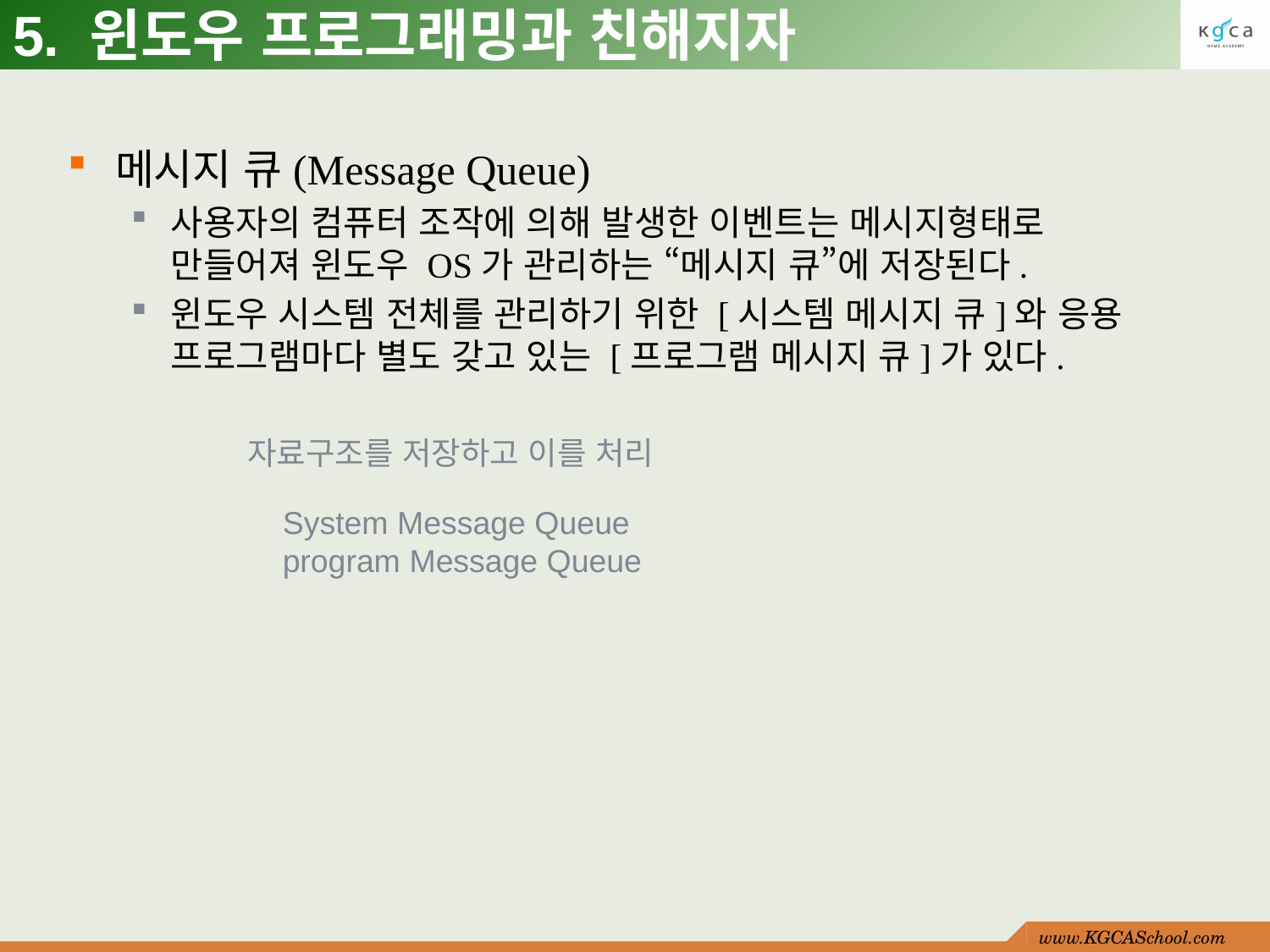

# 5. 윈도우 프로그래밍과 친해지자
메시지 큐(Message Queue)
사용자의 컴퓨터 조작에 의해 발생한 이벤트는 메시지형태로 만들어져 윈도우 OS가 관리하는 “메시지 큐”에 저장된다.
윈도우 시스템 전체를 관리하기 위한 [시스템 메시지 큐]와 응용 프로그램마다 별도 갖고 있는 [프로그램 메시지 큐]가 있다.
자료구조를 저장하고 이를 처리
System Message Queue
program Message Queue